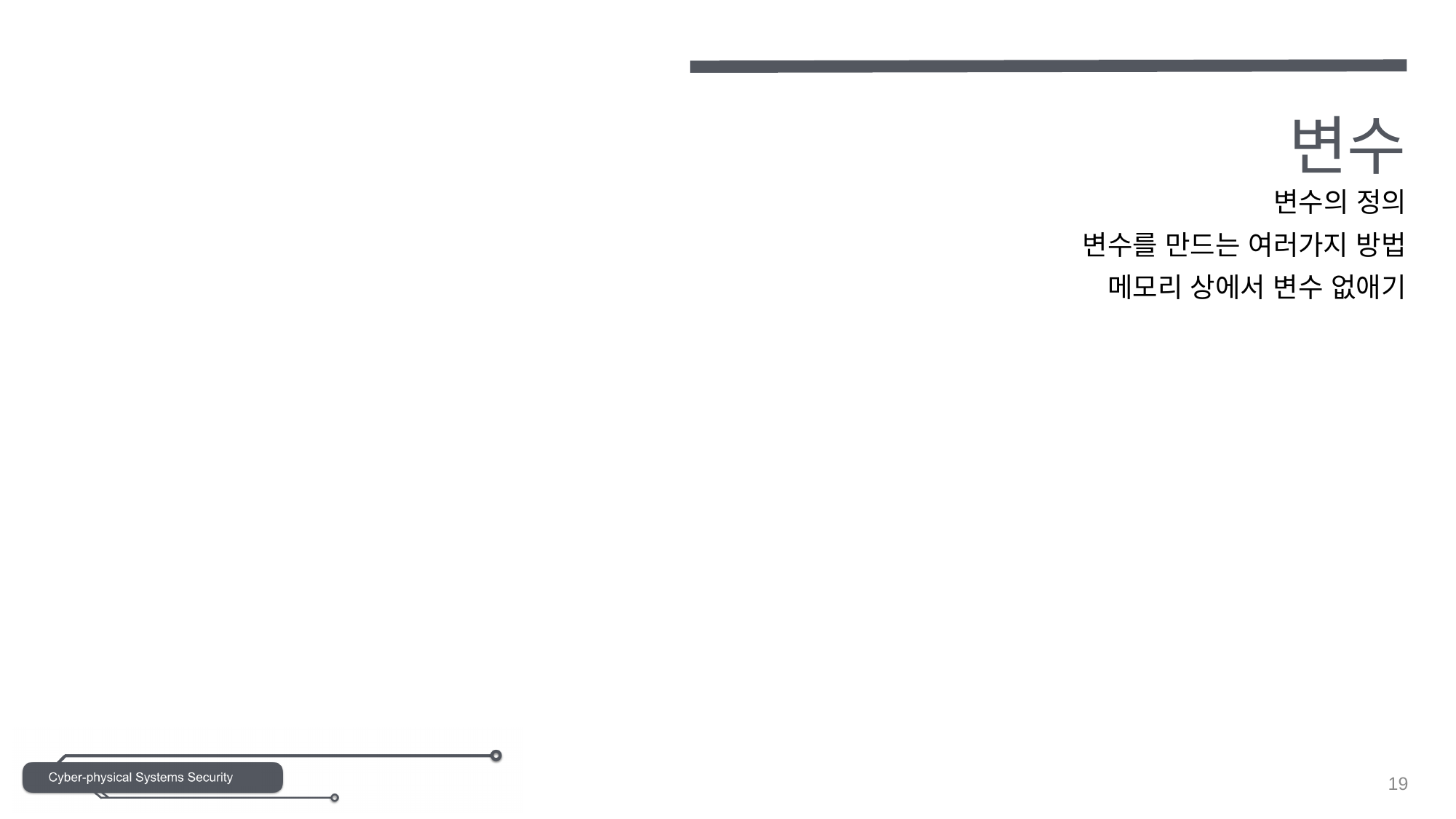

# 변수
변수의 정의
변수를 만드는 여러가지 방법
메모리 상에서 변수 없애기

19